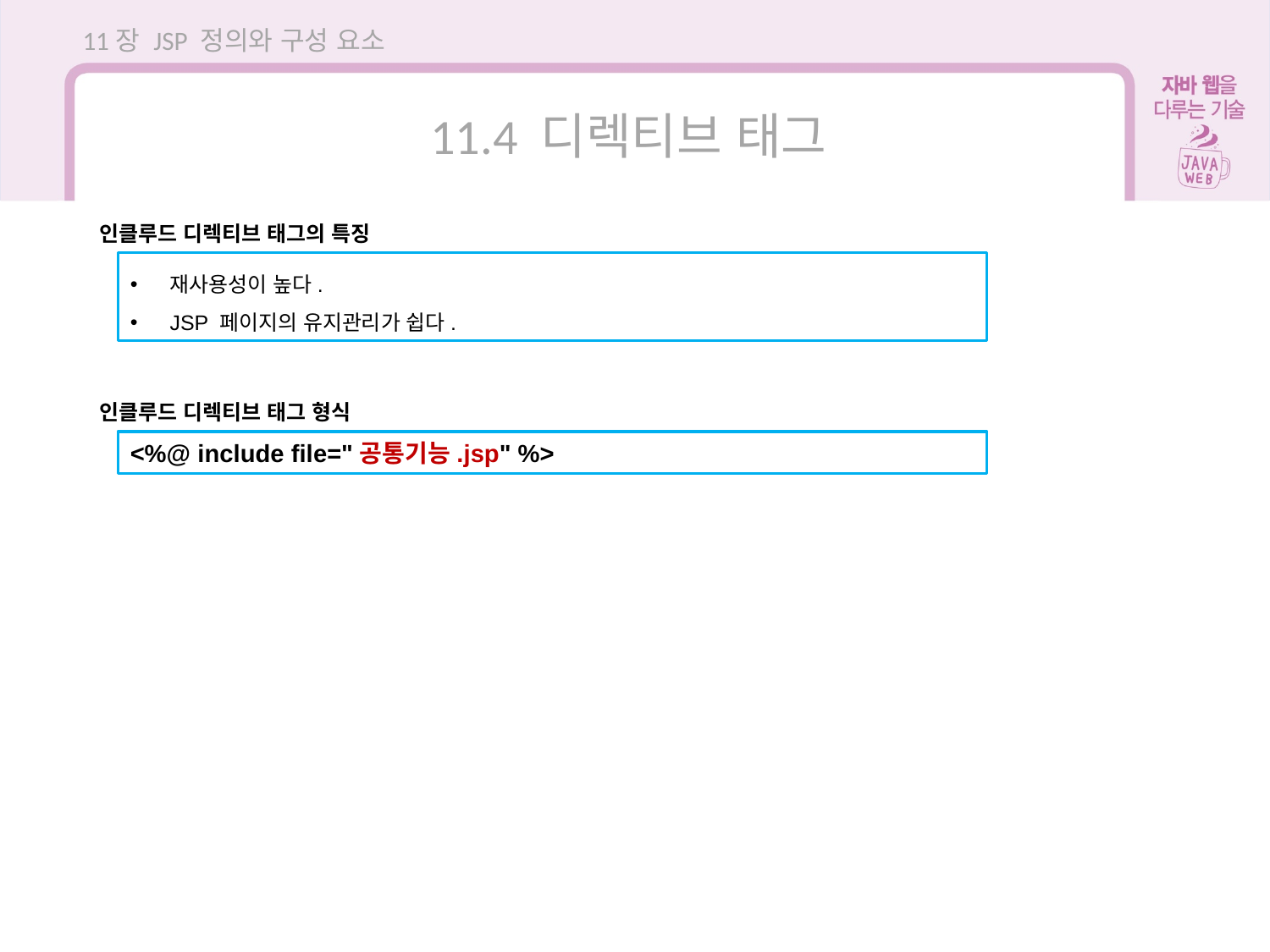

11장 JSP 정의와 구성 요소
11.4 디렉티브 태그
인클루드 디렉티브 태그의 특징
재사용성이 높다.
JSP 페이지의 유지관리가 쉽다.
인클루드 디렉티브 태그 형식
<%@ include file="공통기능.jsp" %>